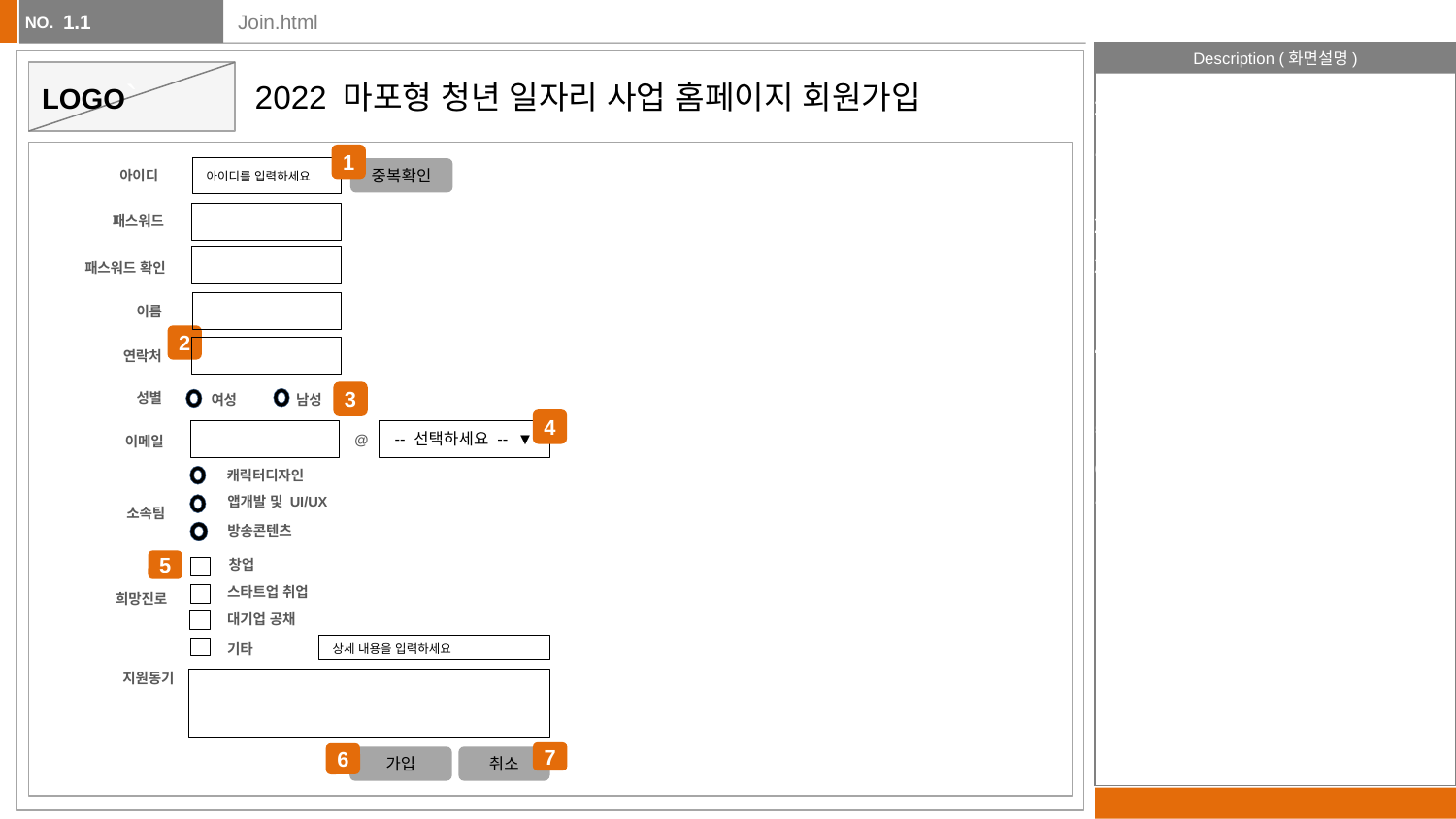

1.1
# Join.html

`
2022 마포형 청년 일자리 사업 홈페이지 회원가입
LOGO
회원가입
클릭 시 ‘아이디를 입력하세요’ 메시지 출력
숫자만 입력 가능
화면 진입 시 본인 성별에 체크
      (라디오박스)
4. naver.com / gmail.com / daum.net  에서 선택 가능
5. 다중선택 가능
6. 클릭 시 ‘가입되었습니다’  메시지 출력
7. 클릭 시 ‘취소되었습니다’ 메시지 출력

1
아이디

중복확인
아이디를 입력하세요
패스워드

패스워드 확인
이름

2
▼
연락처

성별
여성
남성
3

4

@
-- 선택하세요 --  ▼
이메일
캐릭터디자인

앱개발 및 UI/UX
소속팀

방송콘텐츠

창업
5

스타트업 취업
희망진로

대기업 공채

공지사항
기타
상세 내용을 입력하세요

지원동기

7
6
가입
취소